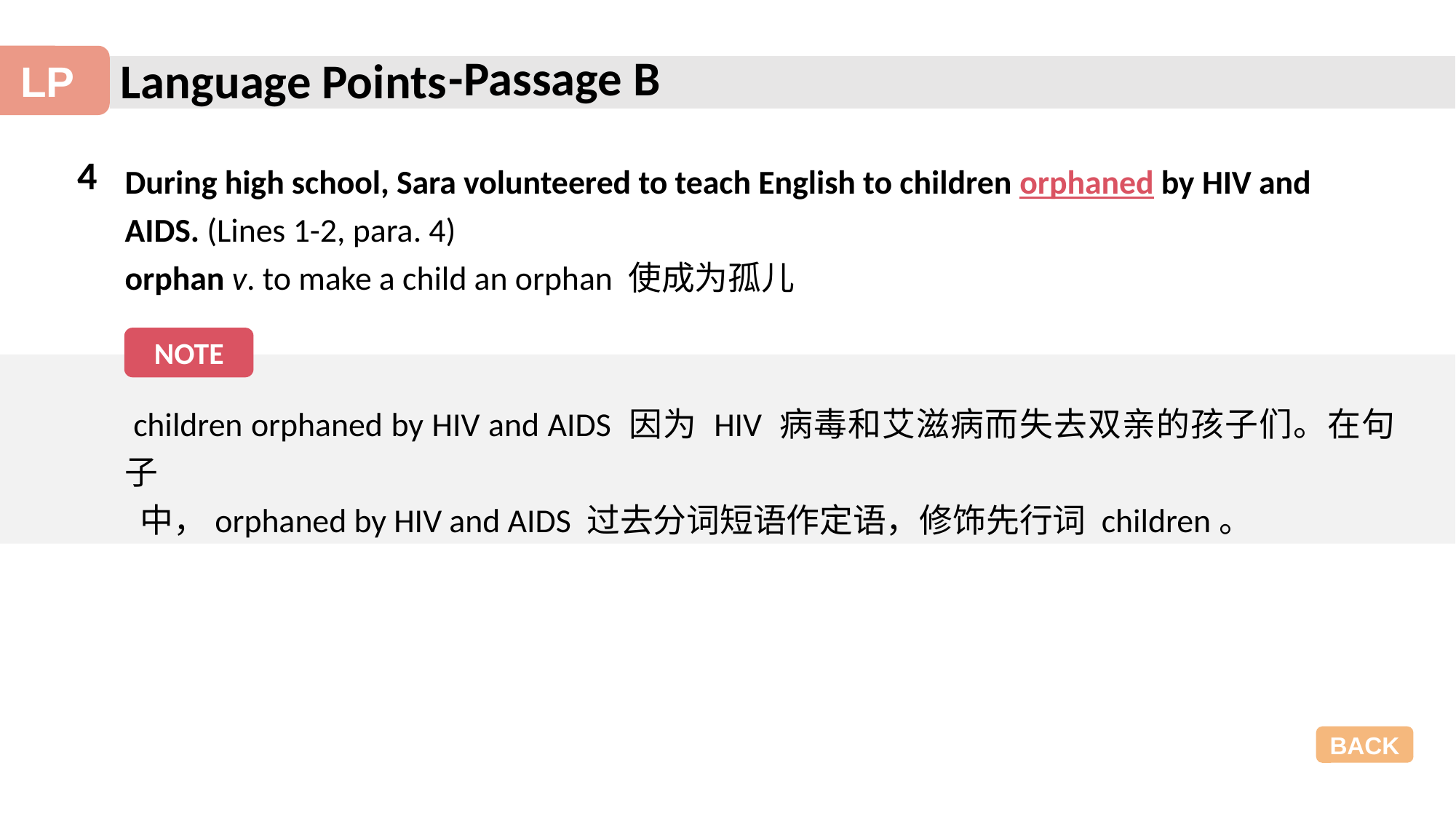

-Passage B
4
During high school, Sara volunteered to teach English to children orphaned by HIV and
AIDS. (Lines 1-2, para. 4)
orphan v. to make a child an orphan 使成为孤儿
NOTE

 children orphaned by HIV and AIDS 因为 HIV 病毒和艾滋病而失去双亲的孩子们。在句子
 中，orphaned by HIV and AIDS 过去分词短语作定语，修饰先行词 children。
BACK